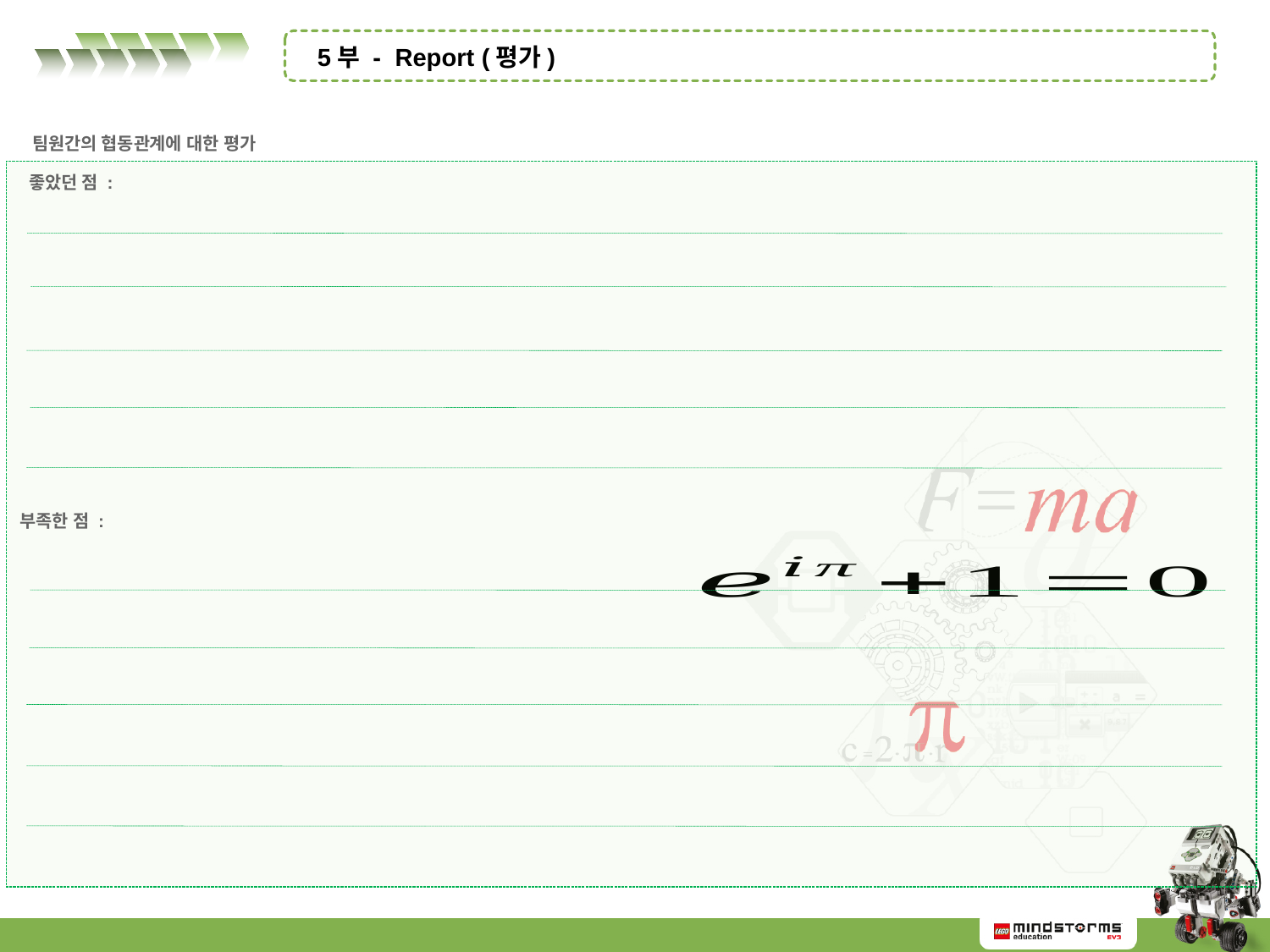

5부 -  Report (평가)
팀원간의 협동관계에 대한 평가
 좋았던 점 :

부족한 점 :